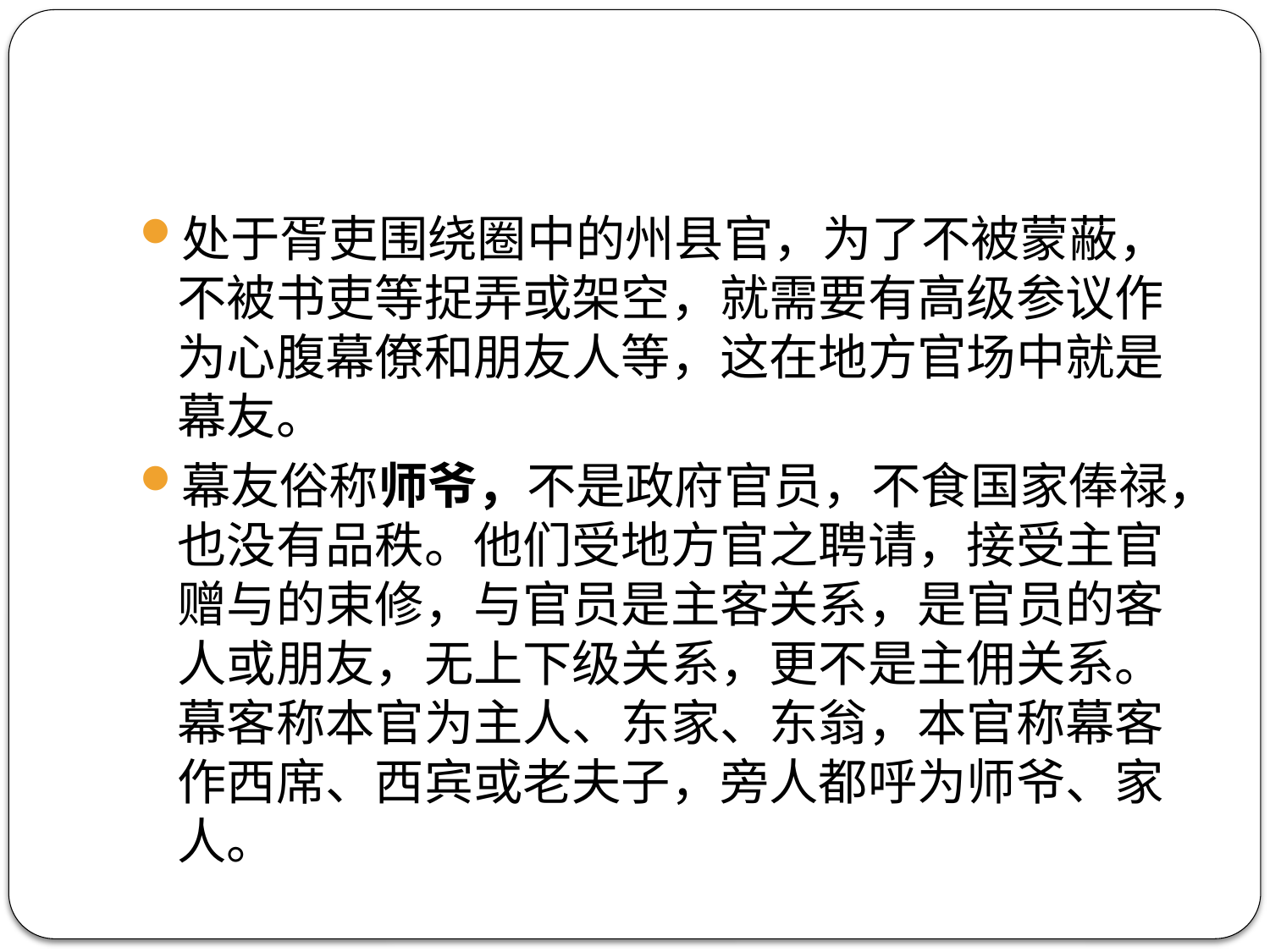

#
处于胥吏围绕圈中的州县官，为了不被蒙蔽，不被书吏等捉弄或架空，就需要有高级参议作为心腹幕僚和朋友人等，这在地方官场中就是幕友。
幕友俗称师爷，不是政府官员，不食国家俸禄，也没有品秩。他们受地方官之聘请，接受主官赠与的束修，与官员是主客关系，是官员的客人或朋友，无上下级关系，更不是主佣关系。幕客称本官为主人、东家、东翁，本官称幕客作西席、西宾或老夫子，旁人都呼为师爷、家人。